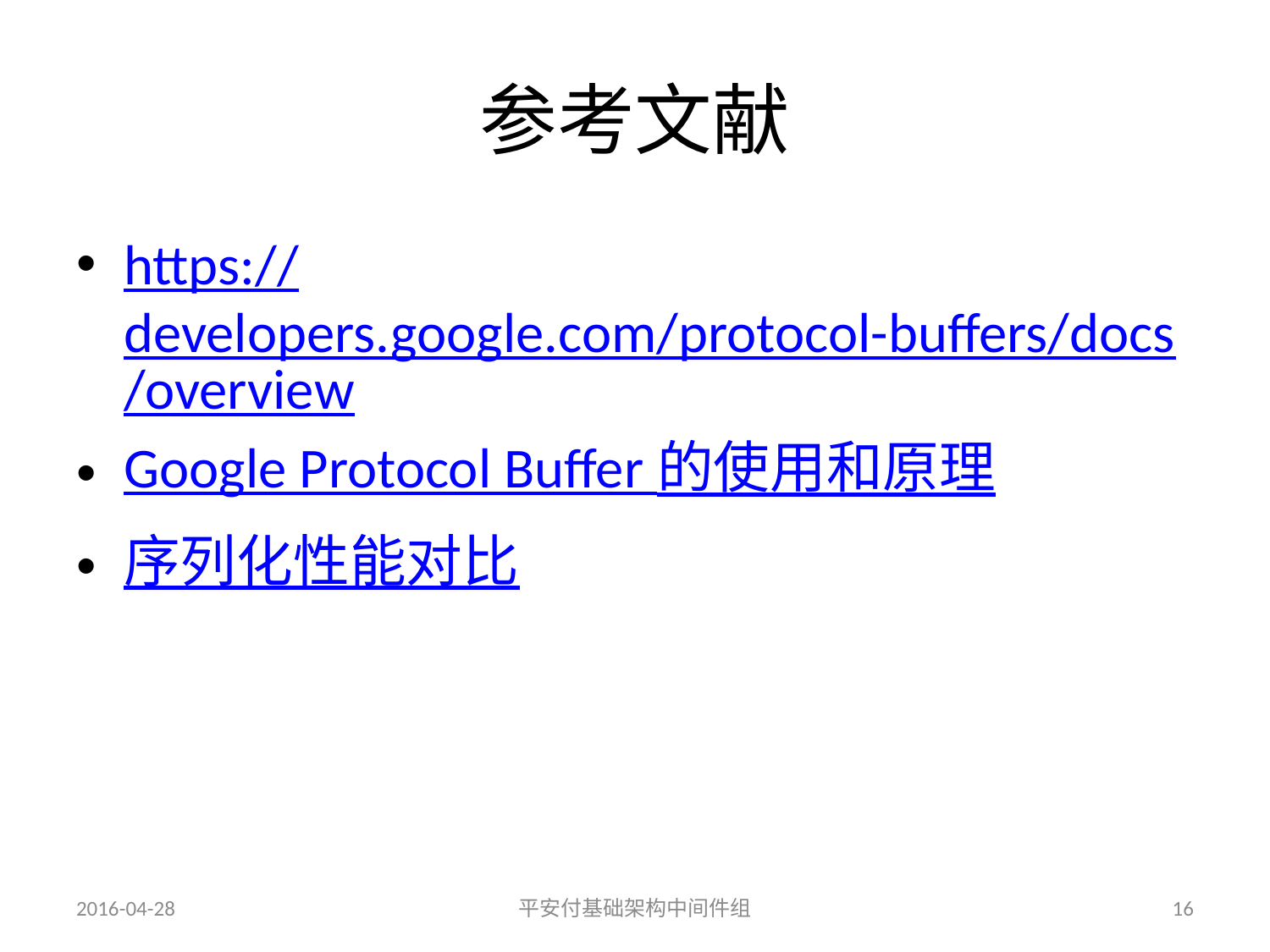

# 参考文献
https://developers.google.com/protocol-buffers/docs/overview
Google Protocol Buffer 的使用和原理
序列化性能对比

2016-04-28
平安付基础架构中间件组
16